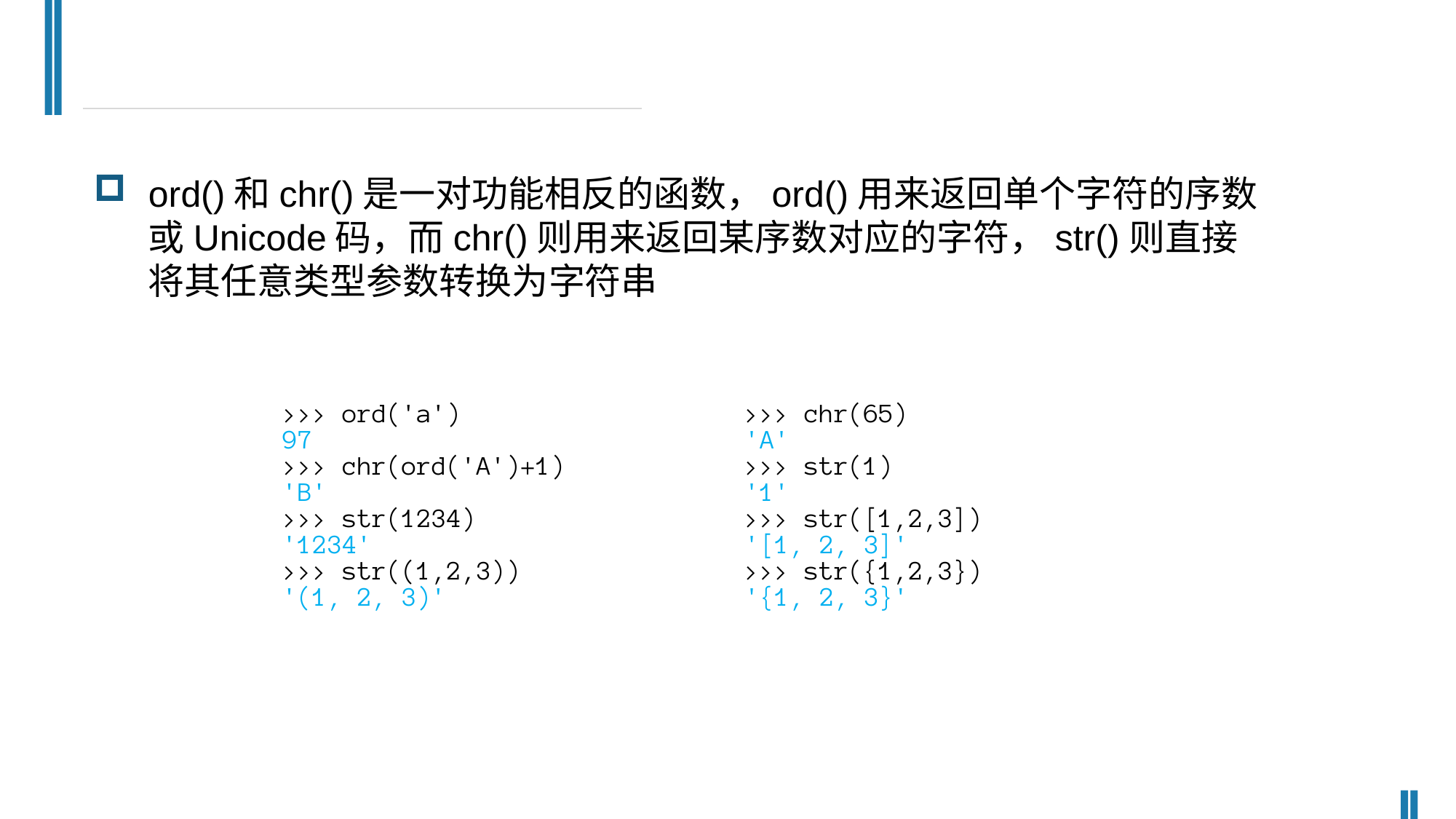

ord()和chr()是一对功能相反的函数，ord()用来返回单个字符的序数或Unicode码，而chr()则用来返回某序数对应的字符，str()则直接将其任意类型参数转换为字符串
>>> ord('a')                   >>> chr(65)
97                             'A'
>>> chr(ord('A')+1)            >>> str(1)
'B'                            '1'
>>> str(1234)                  >>> str([1,2,3])
'1234'                         '[1, 2, 3]'
>>> str((1,2,3))               >>> str({1,2,3})
'(1, 2, 3)'                    '{1, 2, 3}'